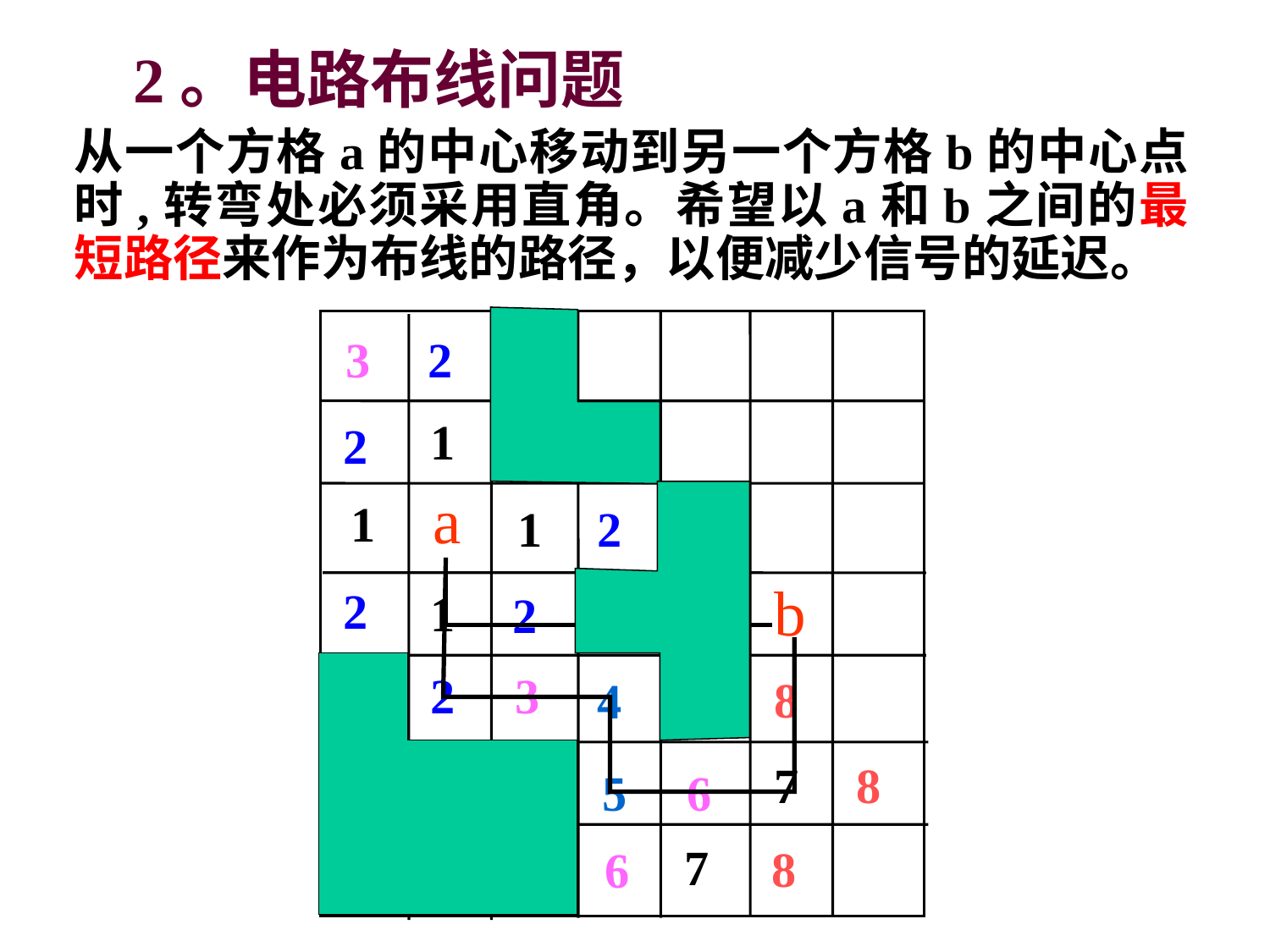

2。电路布线问题
从一个方格a的中心移动到另一个方格b的中心点时,转弯处必须采用直角。希望以a和b之间的最短路径来作为布线的路径，以便减少信号的延迟。

2
2
2
2
2
2
3
3
1
1
1
1
a
b

8
8
8
4
7
7
5
6
6